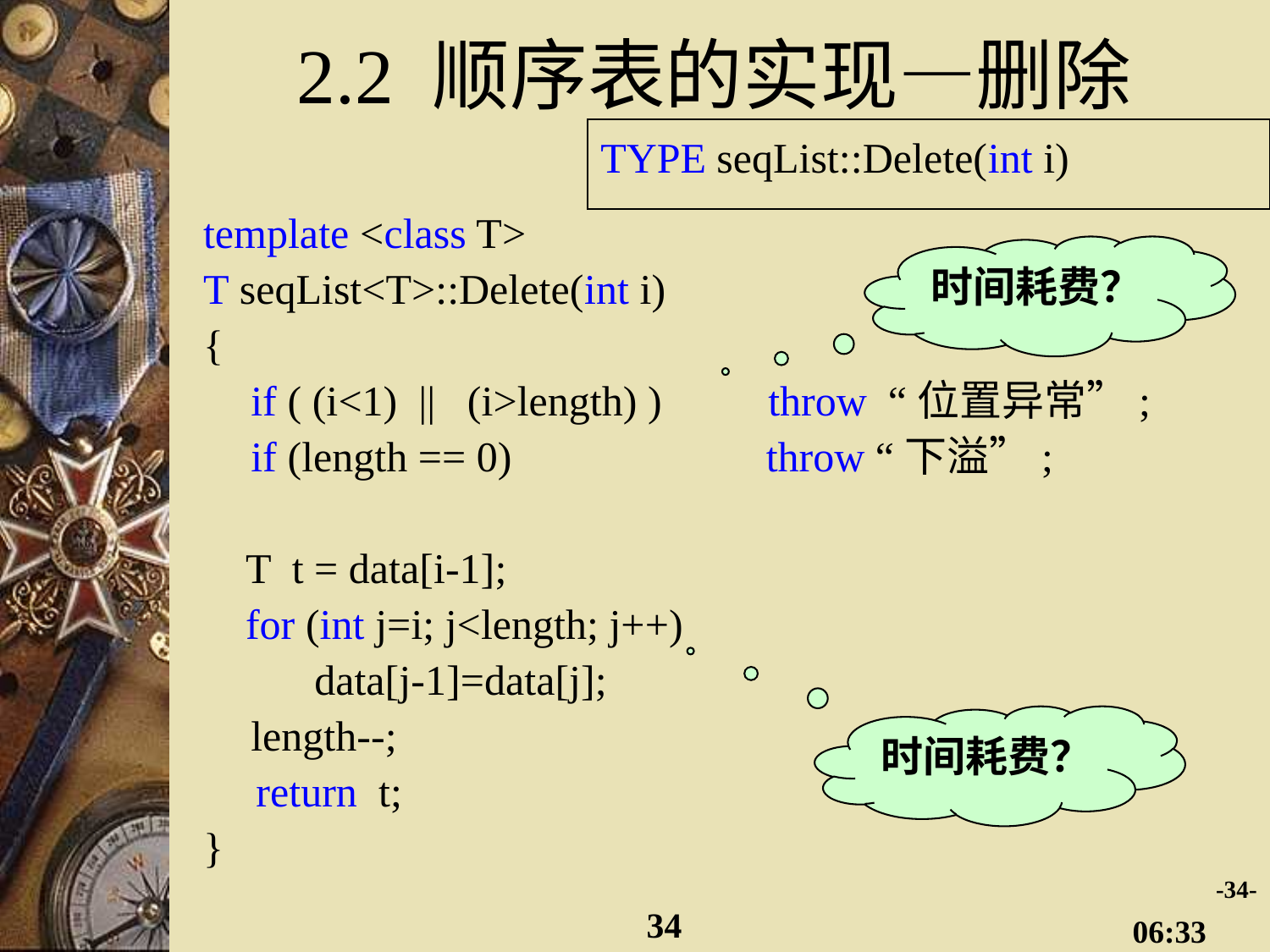

# 2.2 顺序表的实现—删除
TYPE seqList::Delete(int i)

template <class T>
T seqList<T>::Delete(int i)
{
	if ( (i<1)  ||   (i>length) )          throw  “位置异常”;
	if (length == 0)                        throw “下溢”;

    T  t = data[i-1];
    for (int j=i; j<length; j++)
	      data[j-1]=data[j];
	length--;
     return  t;
}
时间耗费？
时间耗费？
-34-